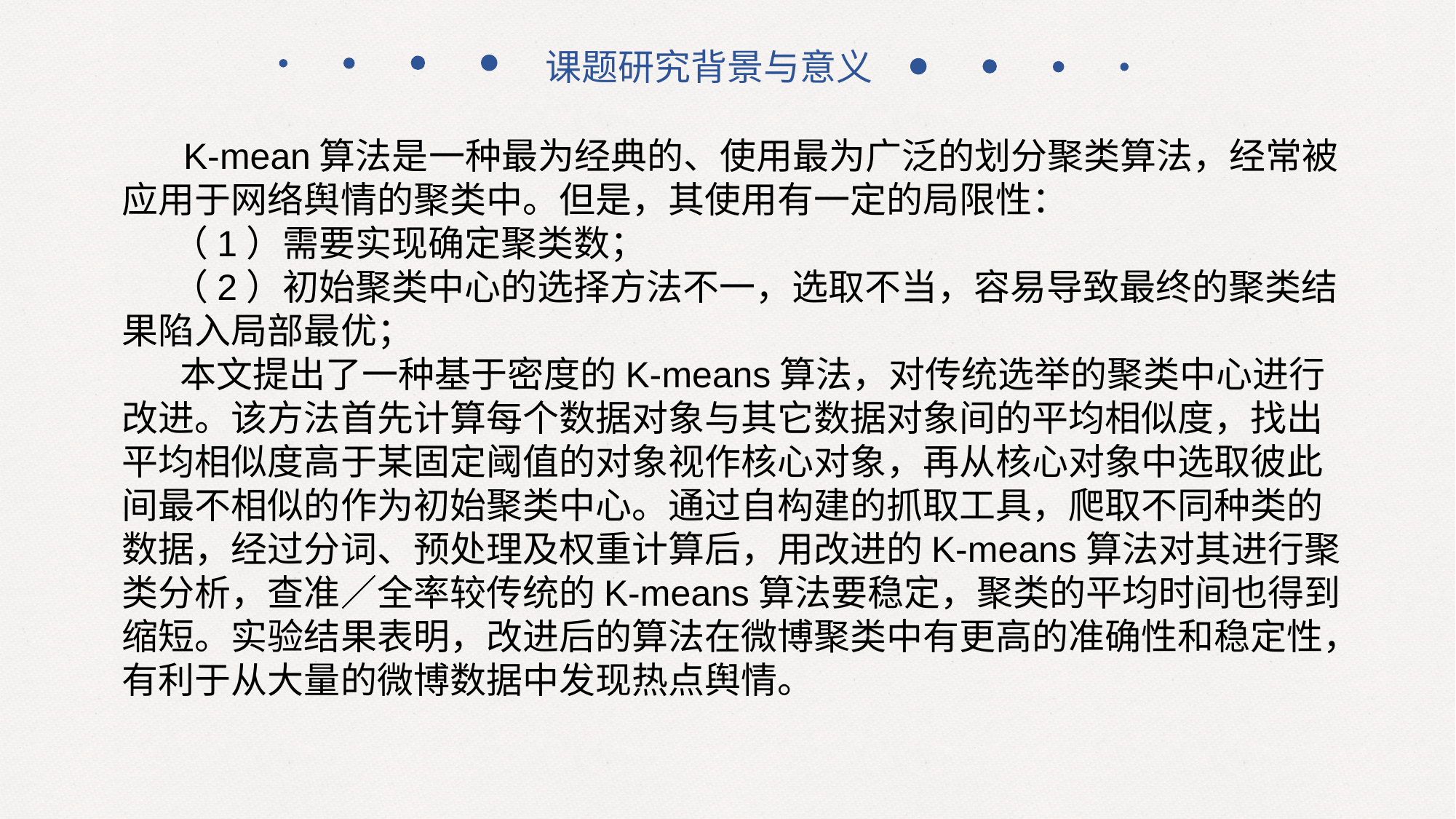

课题研究背景与意义

      K-mean算法是一种最为经典的、使用最为广泛的划分聚类算法，经常被应用于网络舆情的聚类中。但是，其使用有一定的局限性：
     （1）需要实现确定聚类数；
     （2）初始聚类中心的选择方法不一，选取不当，容易导致最终的聚类结果陷入局部最优；
      本文提出了一种基于密度的K-means算法，对传统选举的聚类中心进行改进。该方法首先计算每个数据对象与其它数据对象间的平均相似度，找出平均相似度高于某固定阈值的对象视作核心对象，再从核心对象中选取彼此间最不相似的作为初始聚类中心。通过自构建的抓取工具，爬取不同种类的数据，经过分词、预处理及权重计算后，用改进的K-means算法对其进行聚类分析，查准／全率较传统的K-means算法要稳定，聚类的平均时间也得到缩短。实验结果表明，改进后的算法在微博聚类中有更高的准确性和稳定性，有利于从大量的微博数据中发现热点舆情。